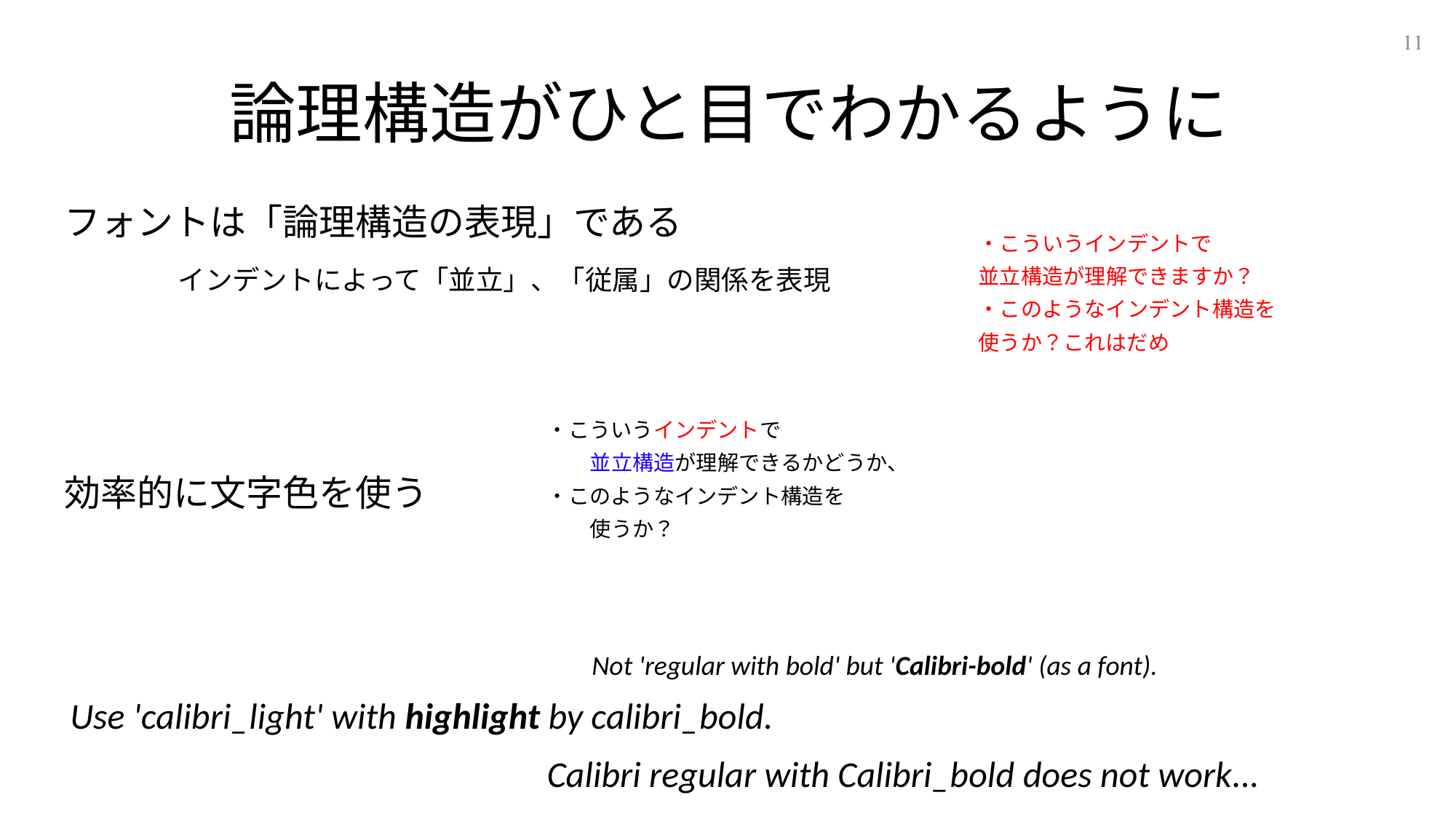

11
# 論理構造がひと目でわかるように
フォントは「論理構造の表現」である
・こういうインデントで
並立構造が理解できますか？
・このようなインデント構造を
使うか？これはだめ
インデントによって「並立」、「従属」の関係を表現
・こういうインデントで
        並立構造が理解できるかどうか、
・このようなインデント構造を
        使うか？
効率的に文字色を使う
Not 'regular with bold' but 'Calibri-bold' (as a font).
Use 'calibri_light' with highlight by calibri_bold.
Calibri regular with Calibri_bold does not work...